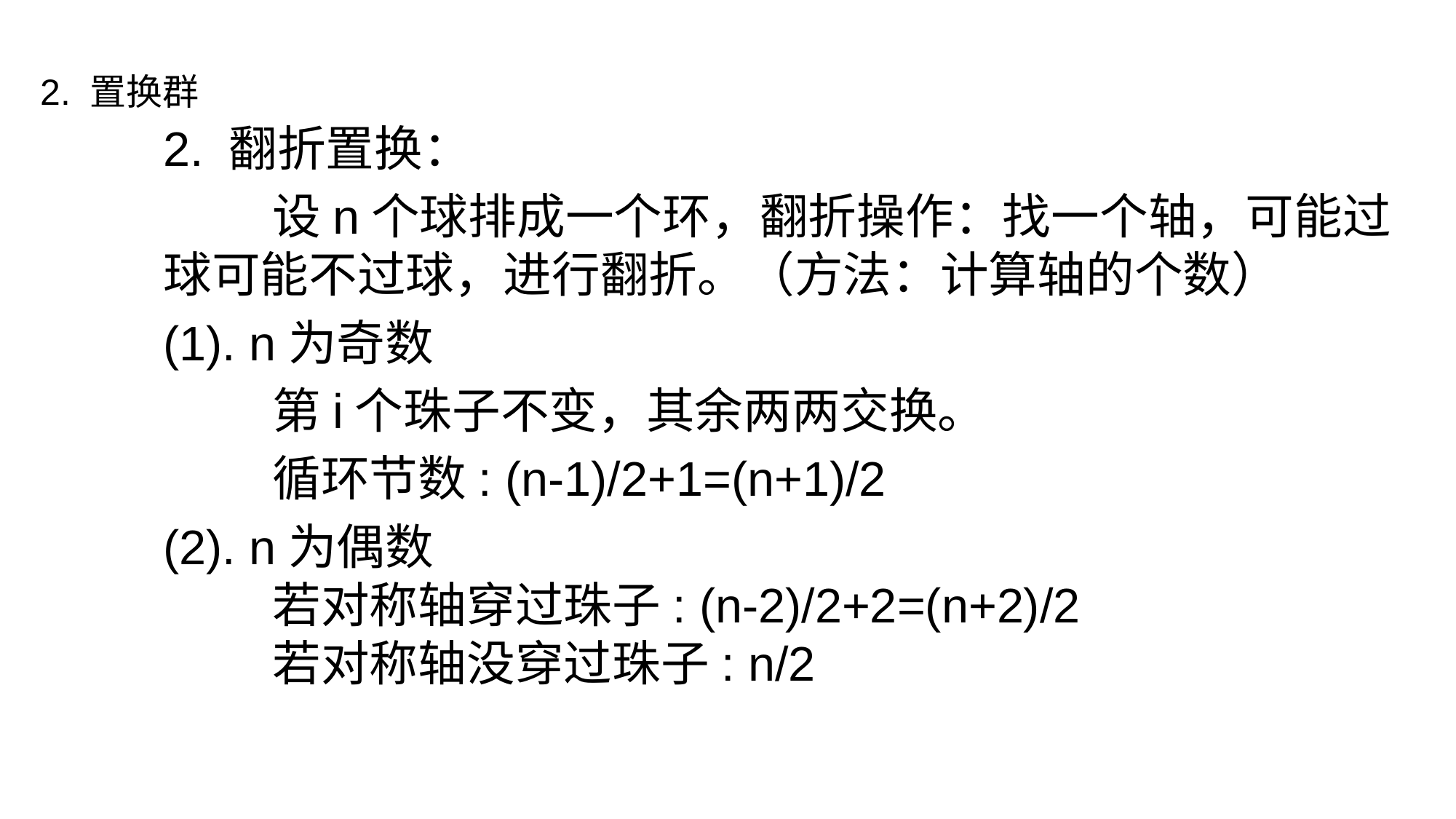

2. 置换群
2. 翻折置换：
	设n个球排成一个环，翻折操作：找一个轴，可能过球可能不过球，进行翻折。（方法：计算轴的个数）
(1). n为奇数
	第i个珠子不变，其余两两交换。
	循环节数: (n-1)/2+1=(n+1)/2
(2). n为偶数
	若对称轴穿过珠子: (n-2)/2+2=(n+2)/2
	若对称轴没穿过珠子: n/2